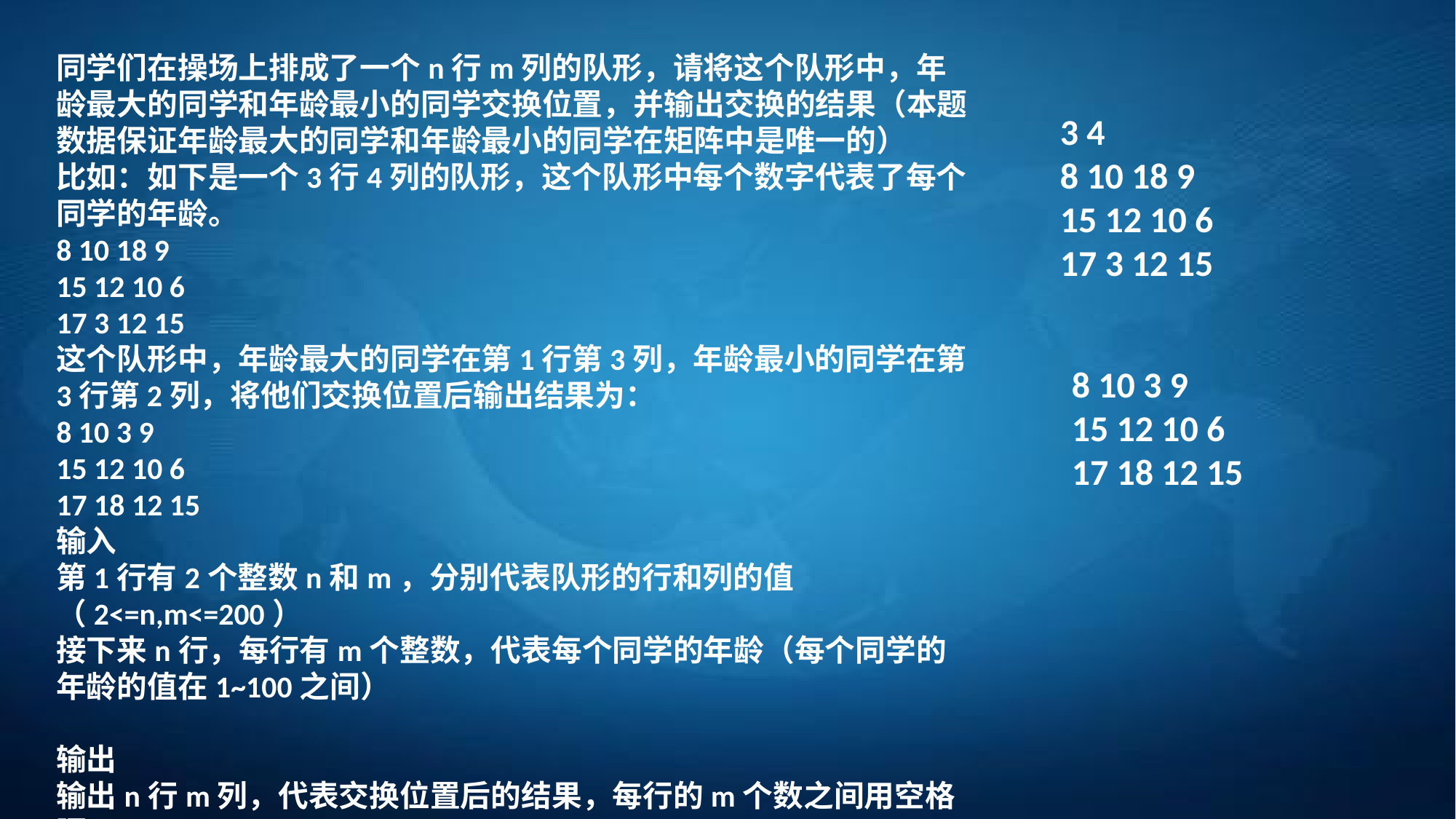

同学们在操场上排成了一个n行m列的队形，请将这个队形中，年龄最大的同学和年龄最小的同学交换位置，并输出交换的结果（本题数据保证年龄最大的同学和年龄最小的同学在矩阵中是唯一的）
比如：如下是一个3行4列的队形，这个队形中每个数字代表了每个同学的年龄。
8 10 18 9
15 12 10 6
17 3 12 15
这个队形中，年龄最大的同学在第1行第3列，年龄最小的同学在第3行第2列，将他们交换位置后输出结果为：
8 10 3 9
15 12 10 6
17 18 12 15
输入
第1行有2个整数n和m，分别代表队形的行和列的值（2<=n,m<=200）
接下来n行，每行有m个整数，代表每个同学的年龄（每个同学的年龄的值在1~100之间）

输出
输出n行m列，代表交换位置后的结果，每行的m个数之间用空格隔开。
3 4
8 10 18 9
15 12 10 6
17 3 12 15
8 10 3 9
15 12 10 6
17 18 12 15